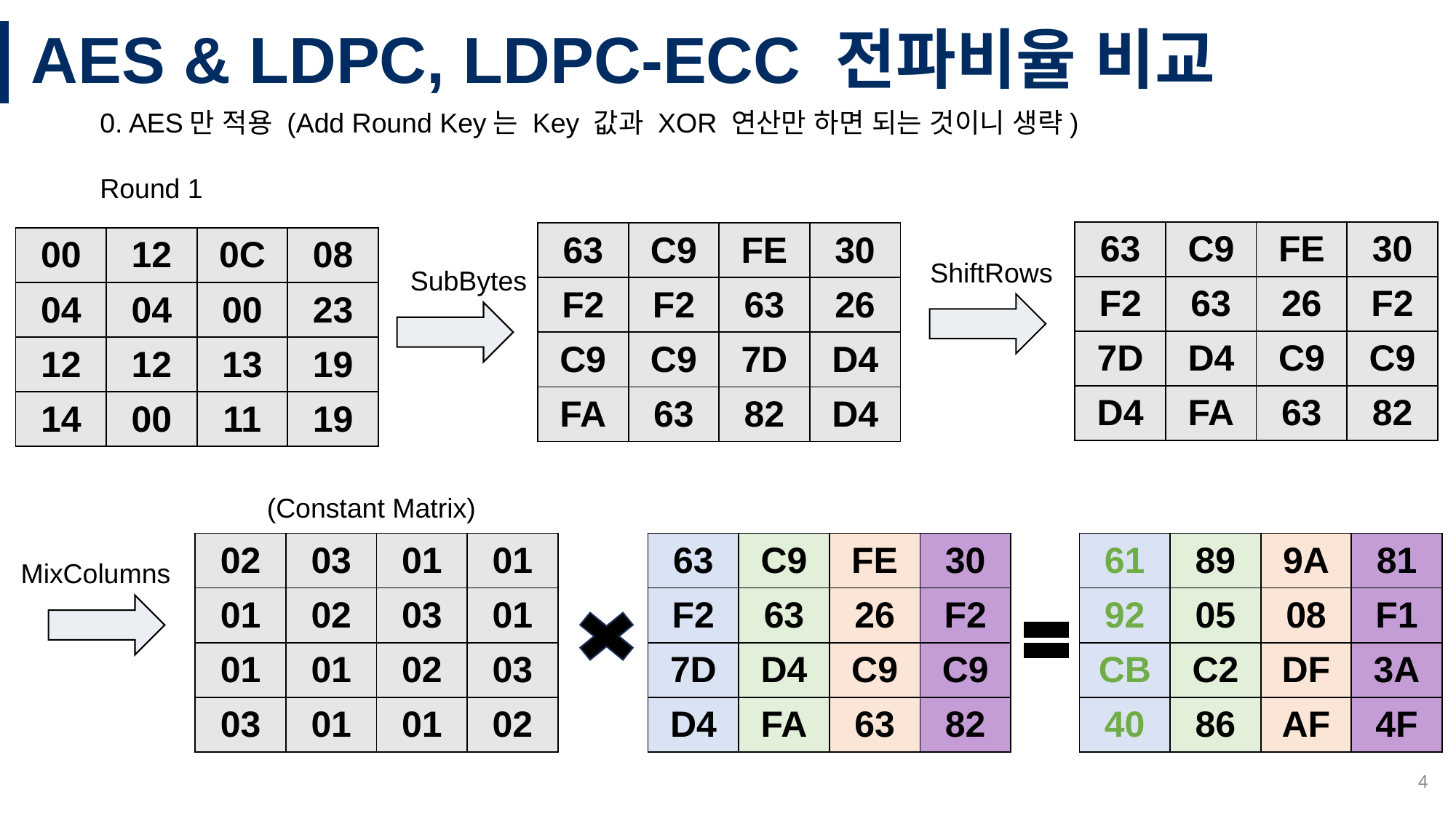

# AES & LDPC, LDPC-ECC 전파비율 비교
0. AES만 적용 (Add Round Key는 Key 값과 XOR 연산만 하면 되는 것이니 생략)

Round 1
| 63 | C9 | FE | 30 |
| --- | --- | --- | --- |
| F2 | 63 | 26 | F2 |
| 7D | D4 | C9 | C9 |
| D4 | FA | 63 | 82 |
| 63 | C9 | FE | 30 |
| --- | --- | --- | --- |
| F2 | F2 | 63 | 26 |
| C9 | C9 | 7D | D4 |
| FA | 63 | 82 | D4 |
| 00 | 12 | 0C | 08 |
| --- | --- | --- | --- |
| 04 | 04 | 00 | 23 |
| 12 | 12 | 13 | 19 |
| 14 | 00 | 11 | 19 |
ShiftRows
SubBytes

(Constant Matrix)
| 02 | 03 | 01 | 01 |
| --- | --- | --- | --- |
| 01 | 02 | 03 | 01 |
| 01 | 01 | 02 | 03 |
| 03 | 01 | 01 | 02 |
| 63 | C9 | FE | 30 |
| --- | --- | --- | --- |
| F2 | 63 | 26 | F2 |
| 7D | D4 | C9 | C9 |
| D4 | FA | 63 | 82 |
| 61 | 89 | 9A | 81 |
| --- | --- | --- | --- |
| 92 | 05 | 08 | F1 |
| CB | C2 | DF | 3A |
| 40 | 86 | AF | 4F |
MixColumns

4